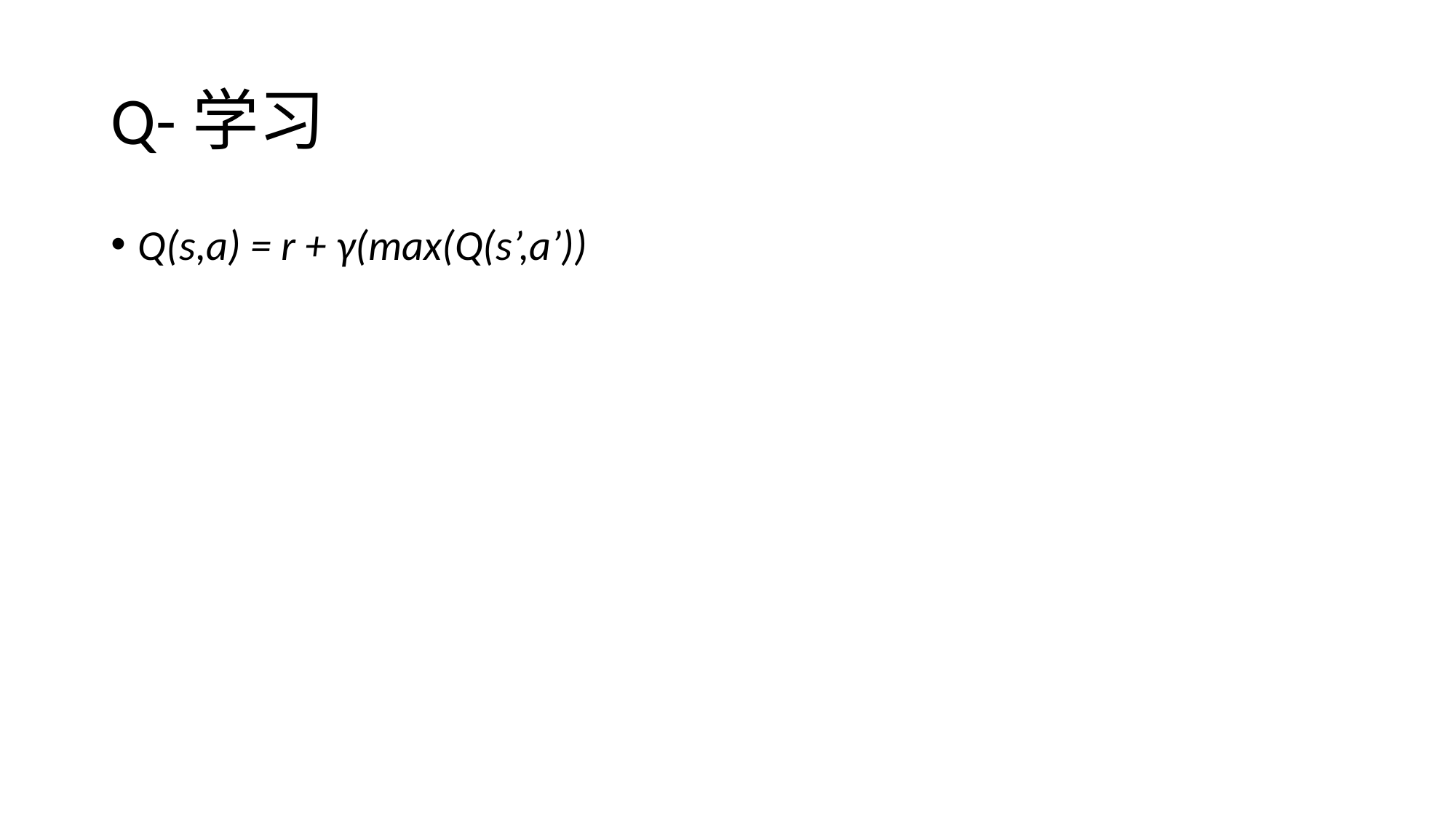

# Q-学习
Q(s,a) = r + γ(max(Q(s’,a’))